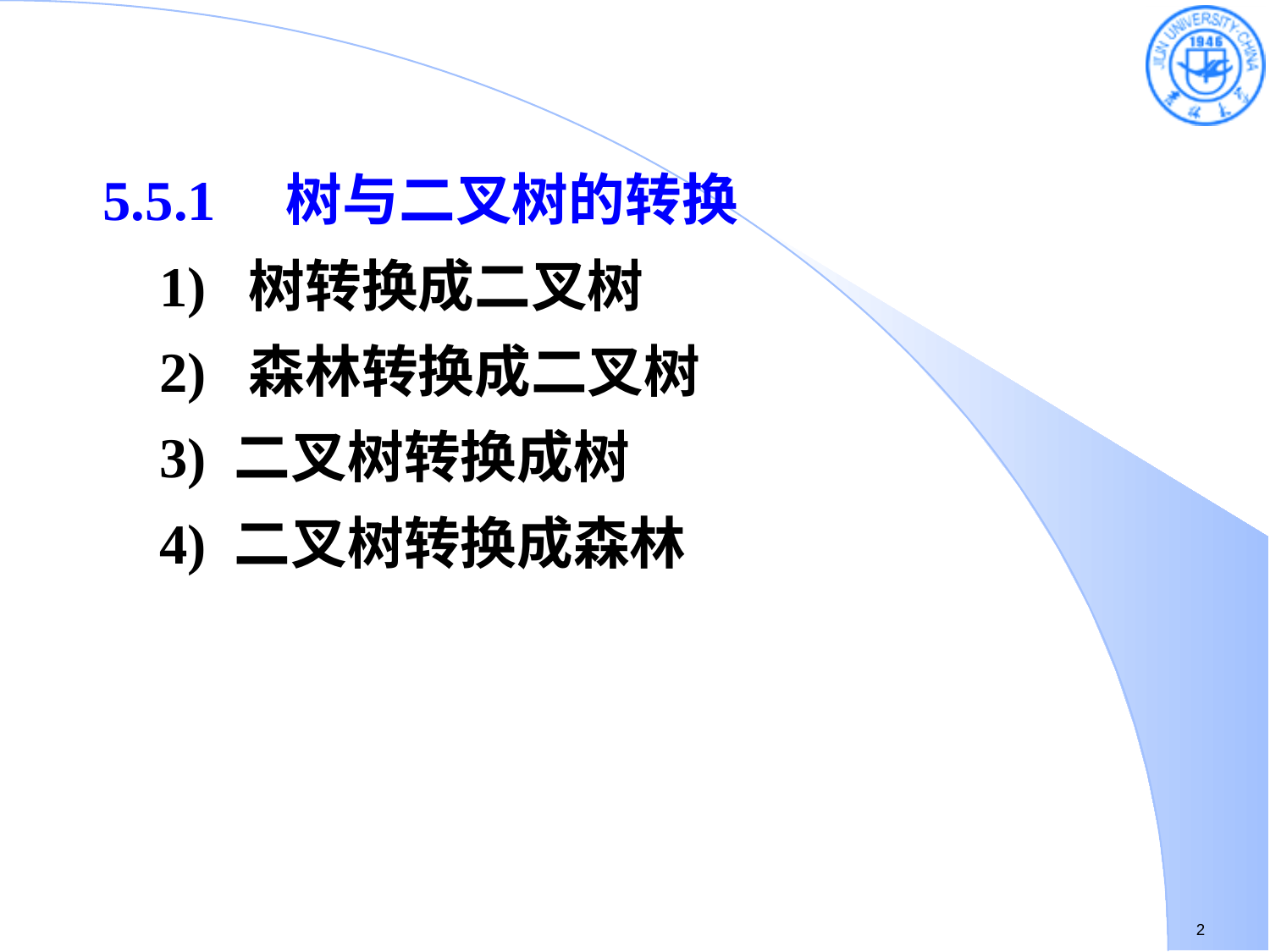

5.5.1　树与二叉树的转换
    1)  树转换成二叉树
    2)  森林转换成二叉树
    3) 二叉树转换成树
    4) 二叉树转换成森林